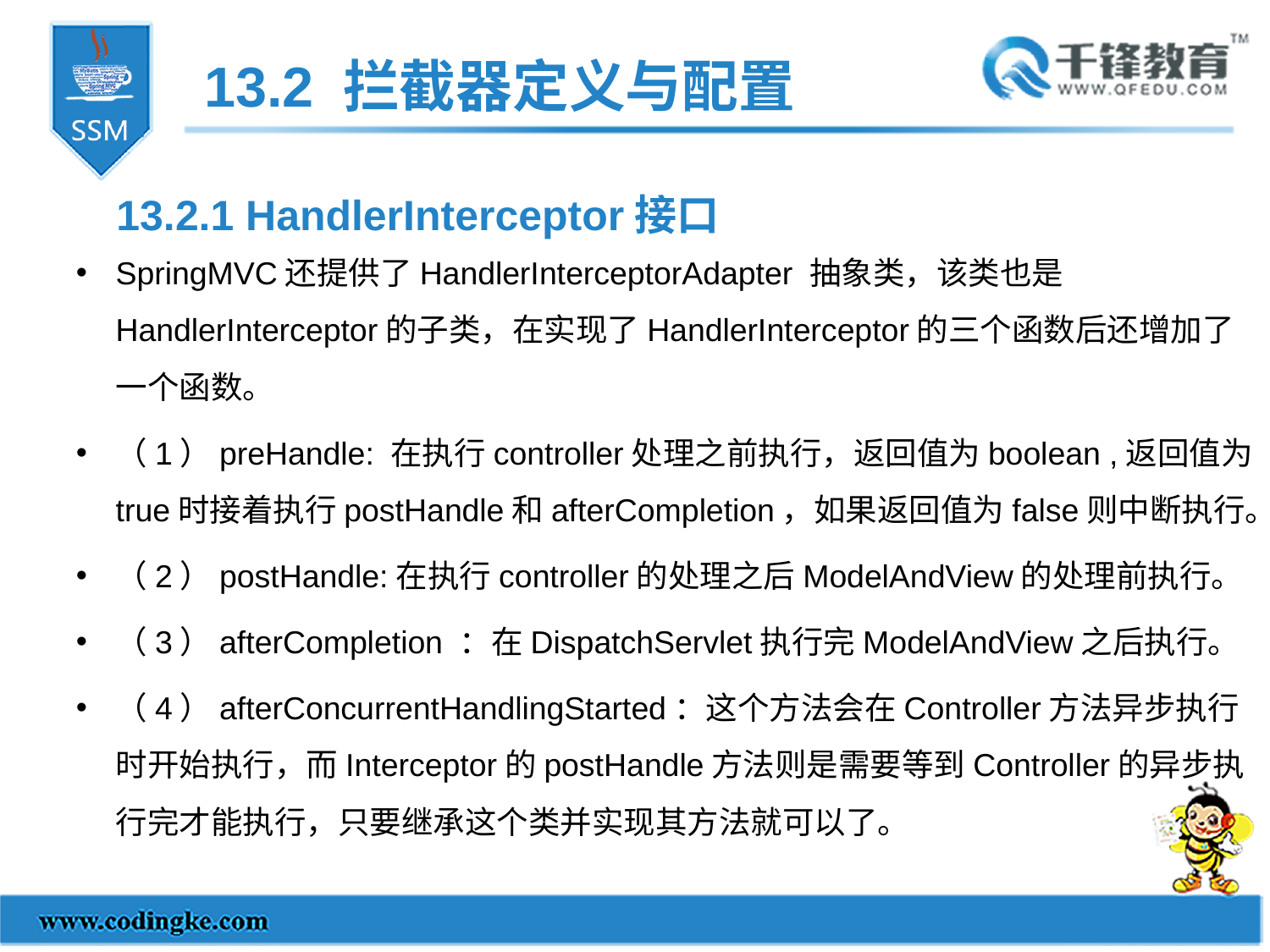

13.2 拦截器定义与配置
13.2.1 HandlerInterceptor接口
SpringMVC还提供了HandlerInterceptorAdapter 抽象类，该类也是HandlerInterceptor的子类，在实现了HandlerInterceptor的三个函数后还增加了一个函数。
（1）preHandle: 在执行controller处理之前执行，返回值为boolean ,返回值为true时接着执行postHandle和afterCompletion，如果返回值为false则中断执行。
（2）postHandle:在执行controller的处理之后ModelAndView的处理前执行。
（3）afterCompletion ：在DispatchServlet执行完ModelAndView之后执行。
（4）afterConcurrentHandlingStarted：这个方法会在Controller方法异步执行时开始执行，而Interceptor的postHandle方法则是需要等到Controller的异步执行完才能执行，只要继承这个类并实现其方法就可以了。